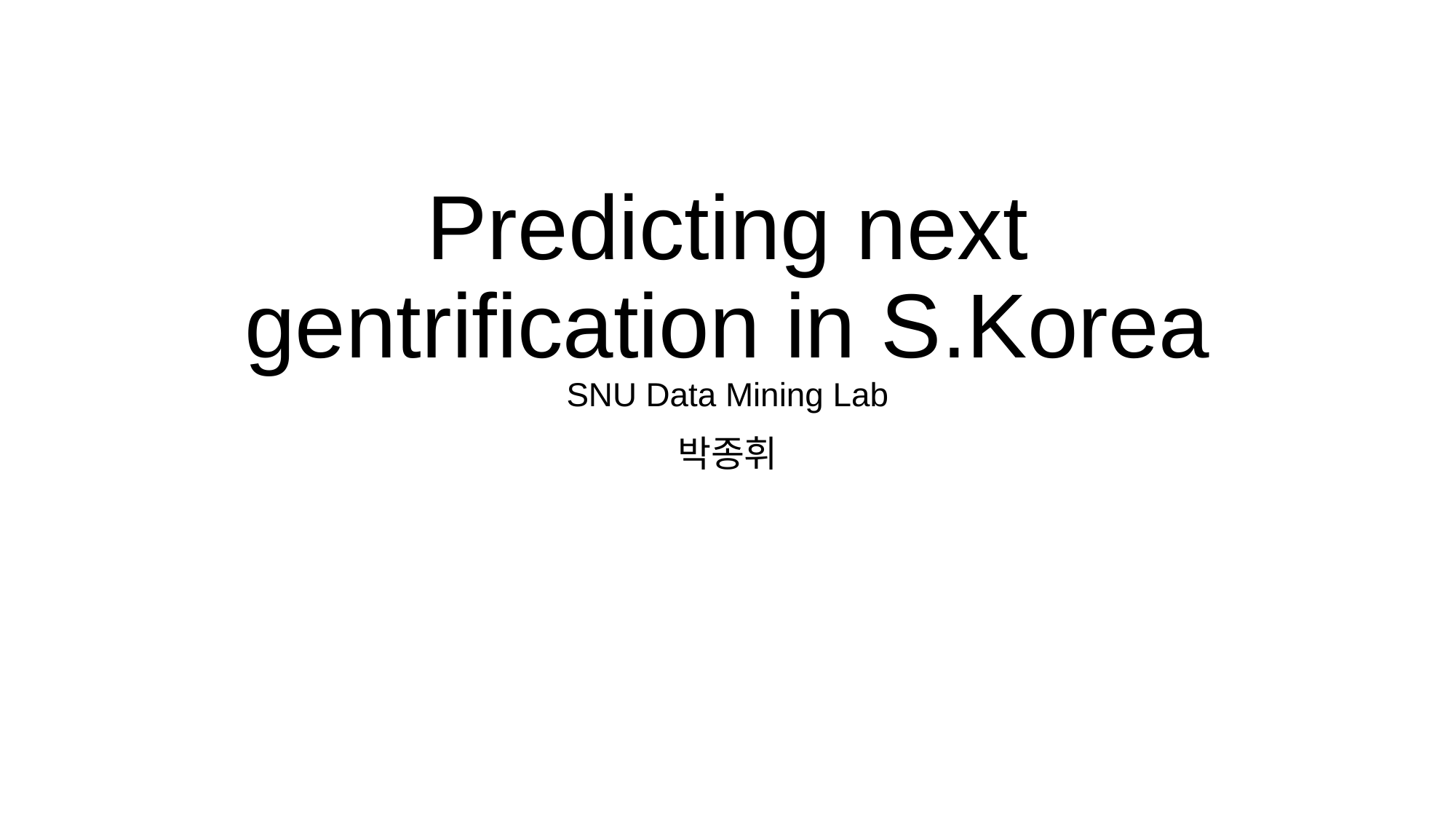

# Predicting next gentrification in S.Korea SNU Data Mining Lab
박종휘